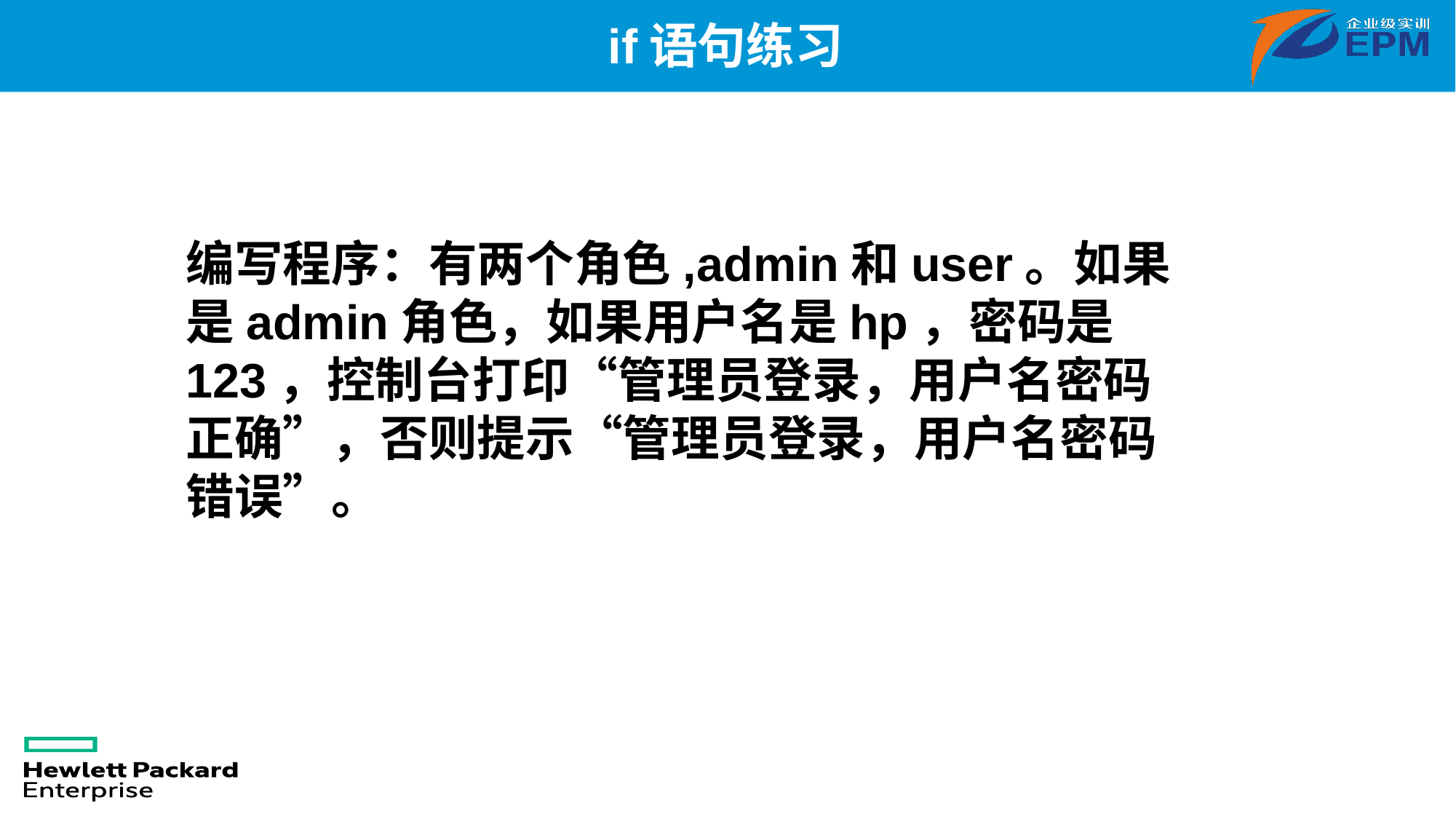

# if语句练习
编写程序：有两个角色,admin和user。如果是admin角色，如果用户名是hp，密码是123，控制台打印“管理员登录，用户名密码正确”，否则提示“管理员登录，用户名密码错误”。